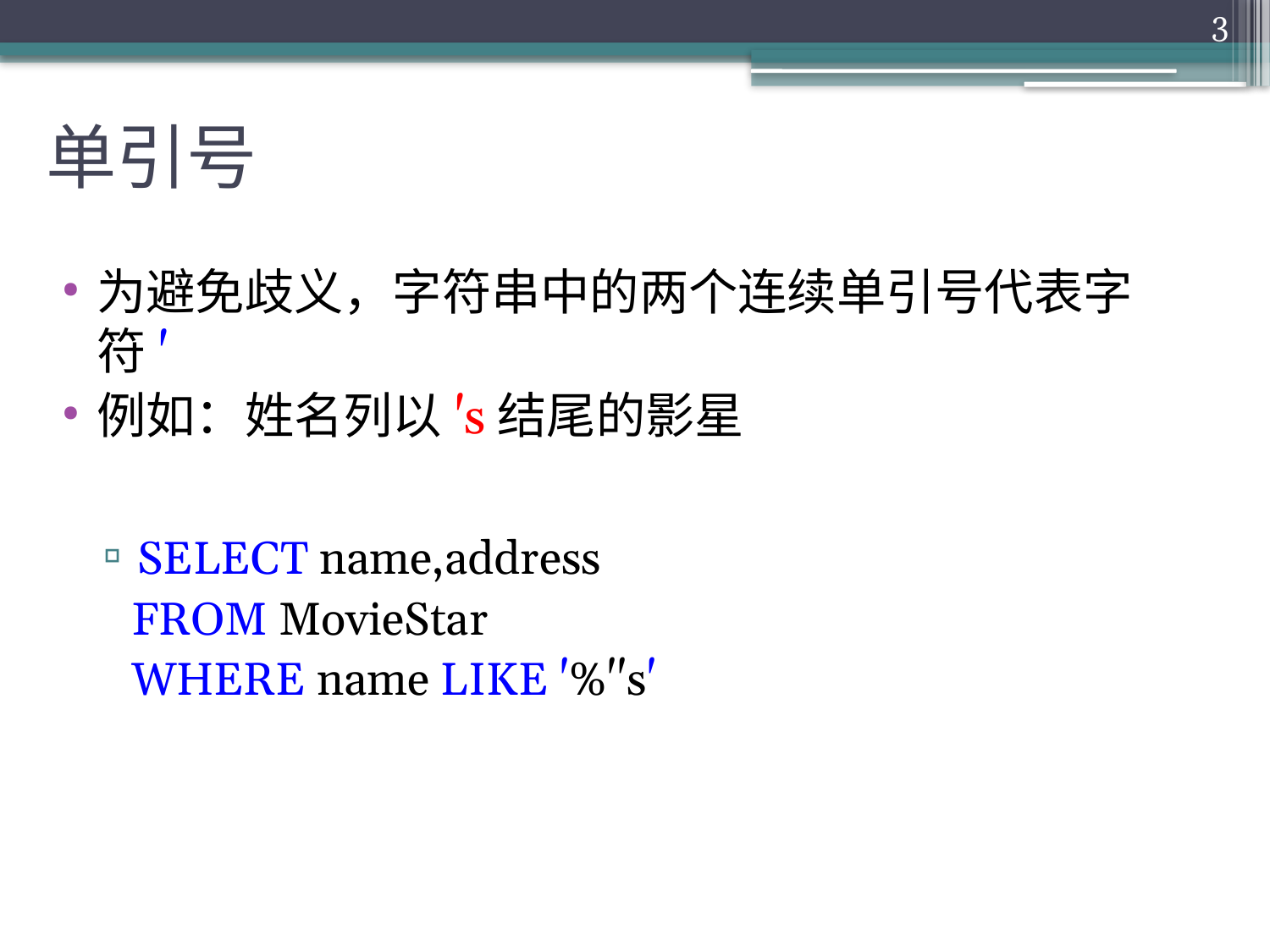

3
# 单引号
为避免歧义，字符串中的两个连续单引号代表字符'
例如：姓名列以's结尾的影星

SELECT name,address
  FROM MovieStar
  WHERE name LIKE '%''s'